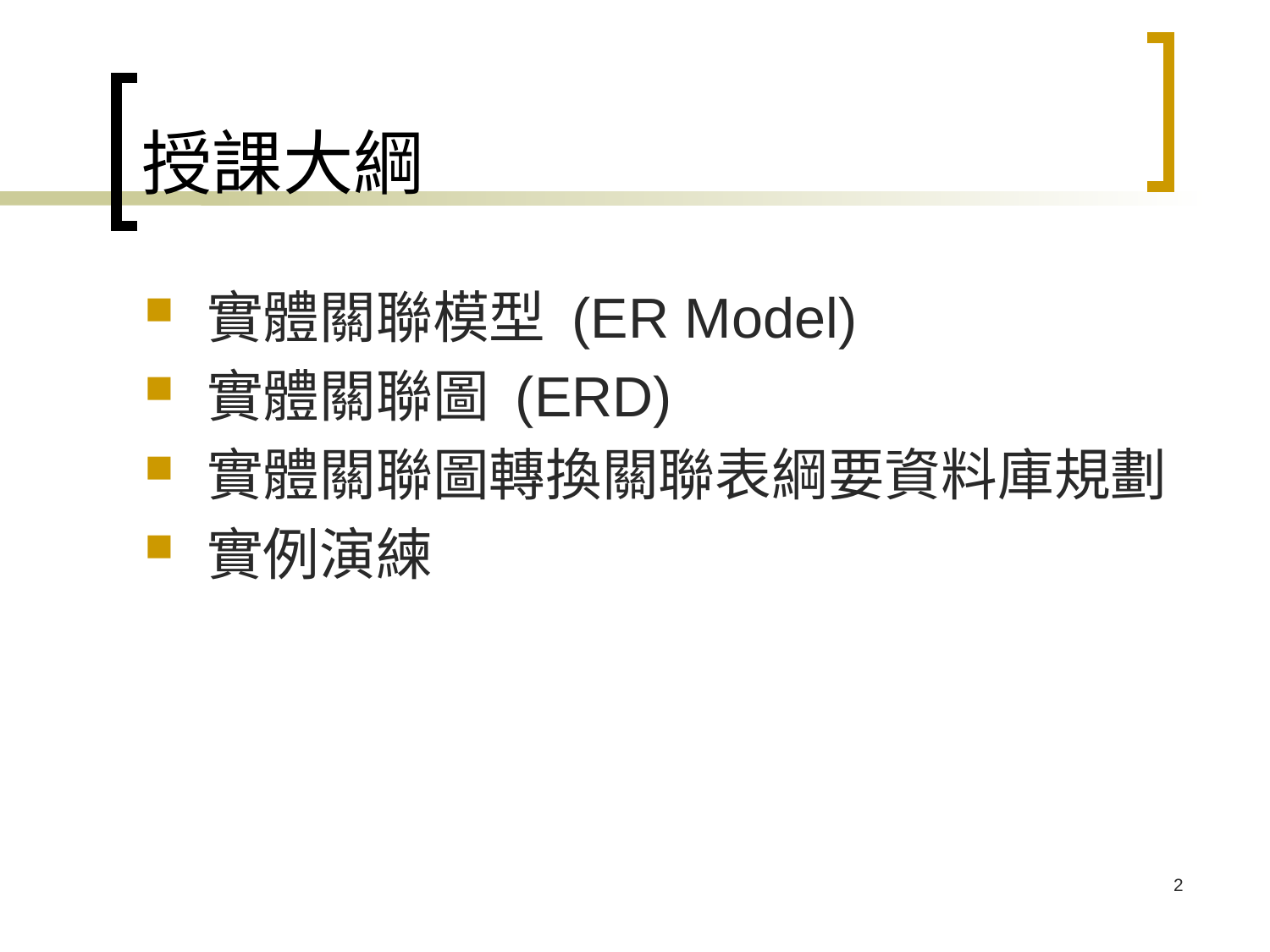

# 授課大綱
實體關聯模型 (ER Model)
實體關聯圖 (ERD)
實體關聯圖轉換關聯表綱要資料庫規劃
實例演練
2